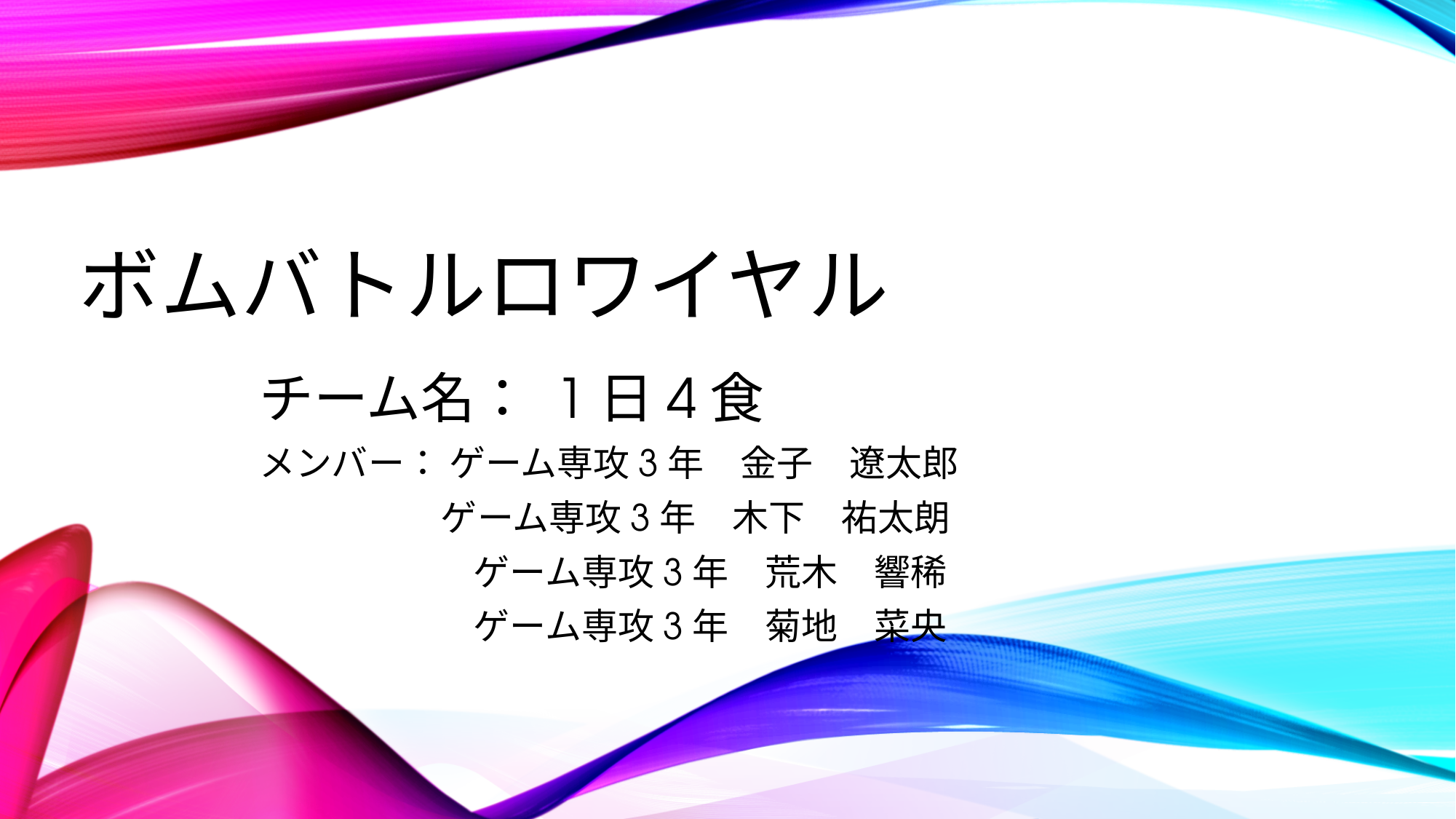

# ボムバトルロワイヤル
チーム名： 1日4食
メンバー： ゲーム専攻3年　金子　遼太郎
	　　ゲーム専攻3年　木下　祐太朗
　　　　　    ゲーム専攻3年　荒木　響稀
　　　　　    ゲーム専攻3年　菊地　菜央